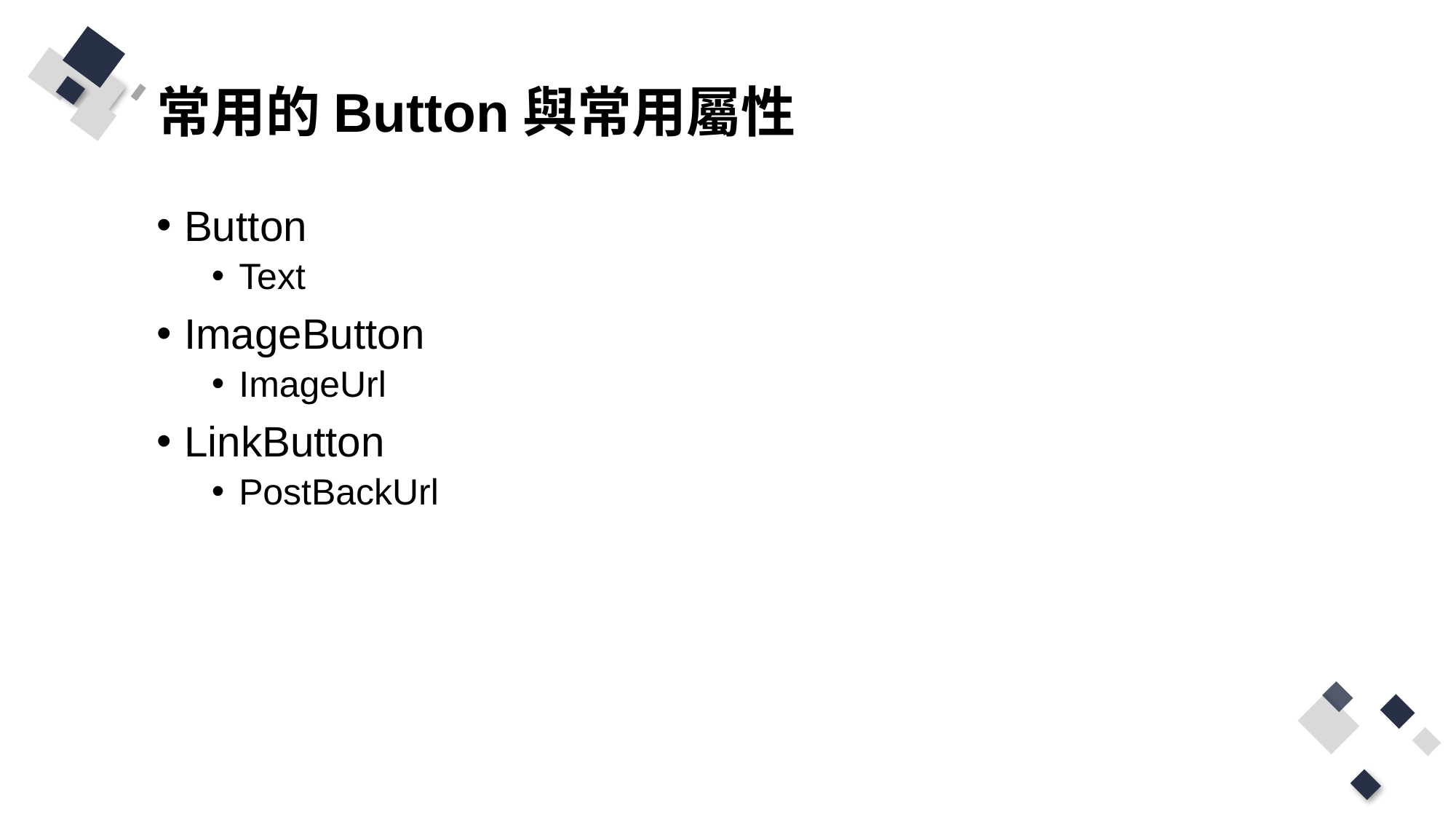

# 常用的Button與常用屬性
Button
Text
ImageButton
ImageUrl
LinkButton
PostBackUrl